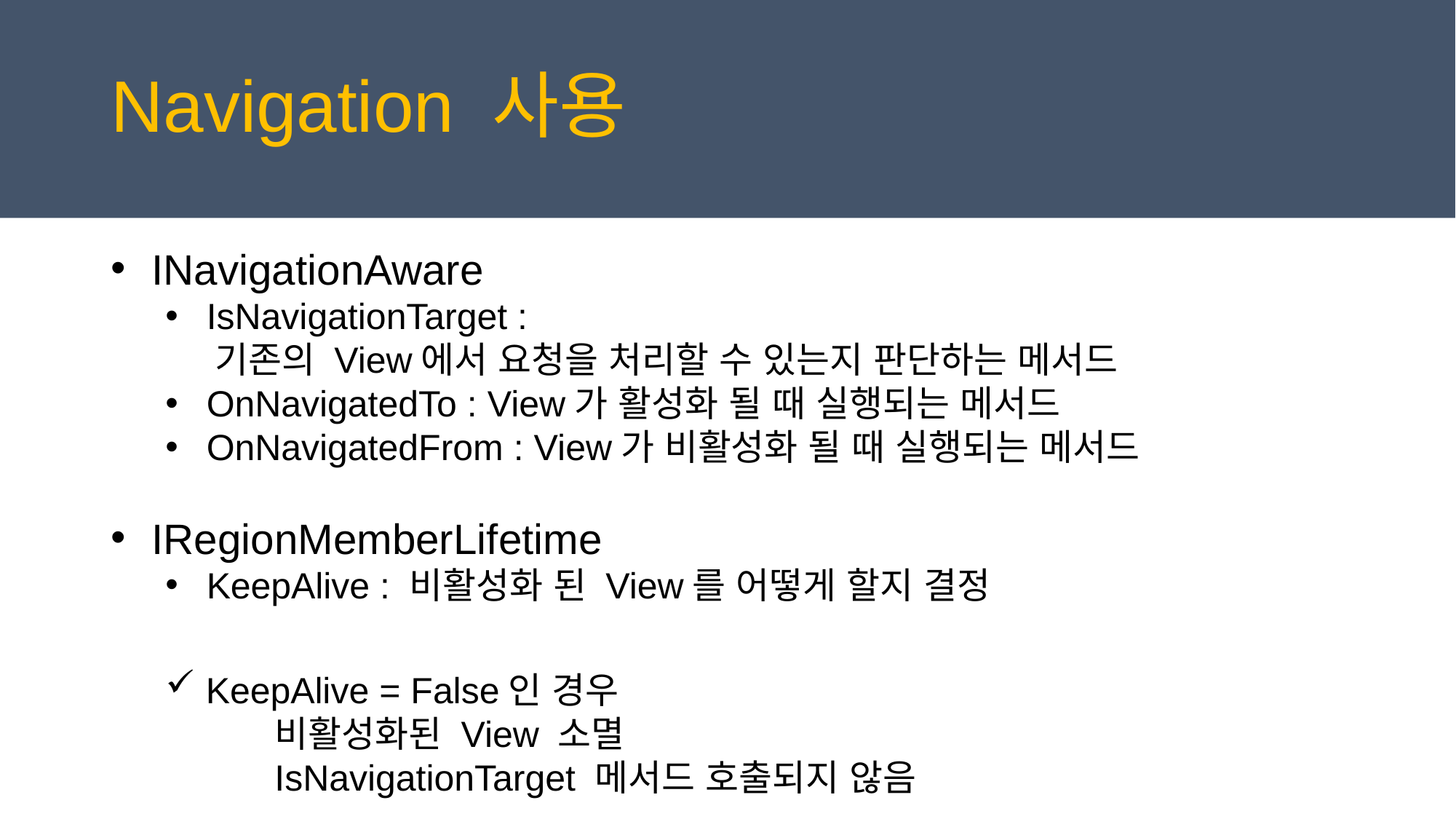

Navigation 사용
INavigationAware
IsNavigationTarget :
    기존의 View에서 요청을 처리할 수 있는지 판단하는 메서드
OnNavigatedTo : View가 활성화 될 때 실행되는 메서드
OnNavigatedFrom : View가 비활성화 될 때 실행되는 메서드

IRegionMemberLifetime
KeepAlive : 비활성화 된 View를 어떻게 할지 결정

 KeepAlive = False인 경우
	비활성화된 View 소멸
	IsNavigationTarget 메서드 호출되지 않음